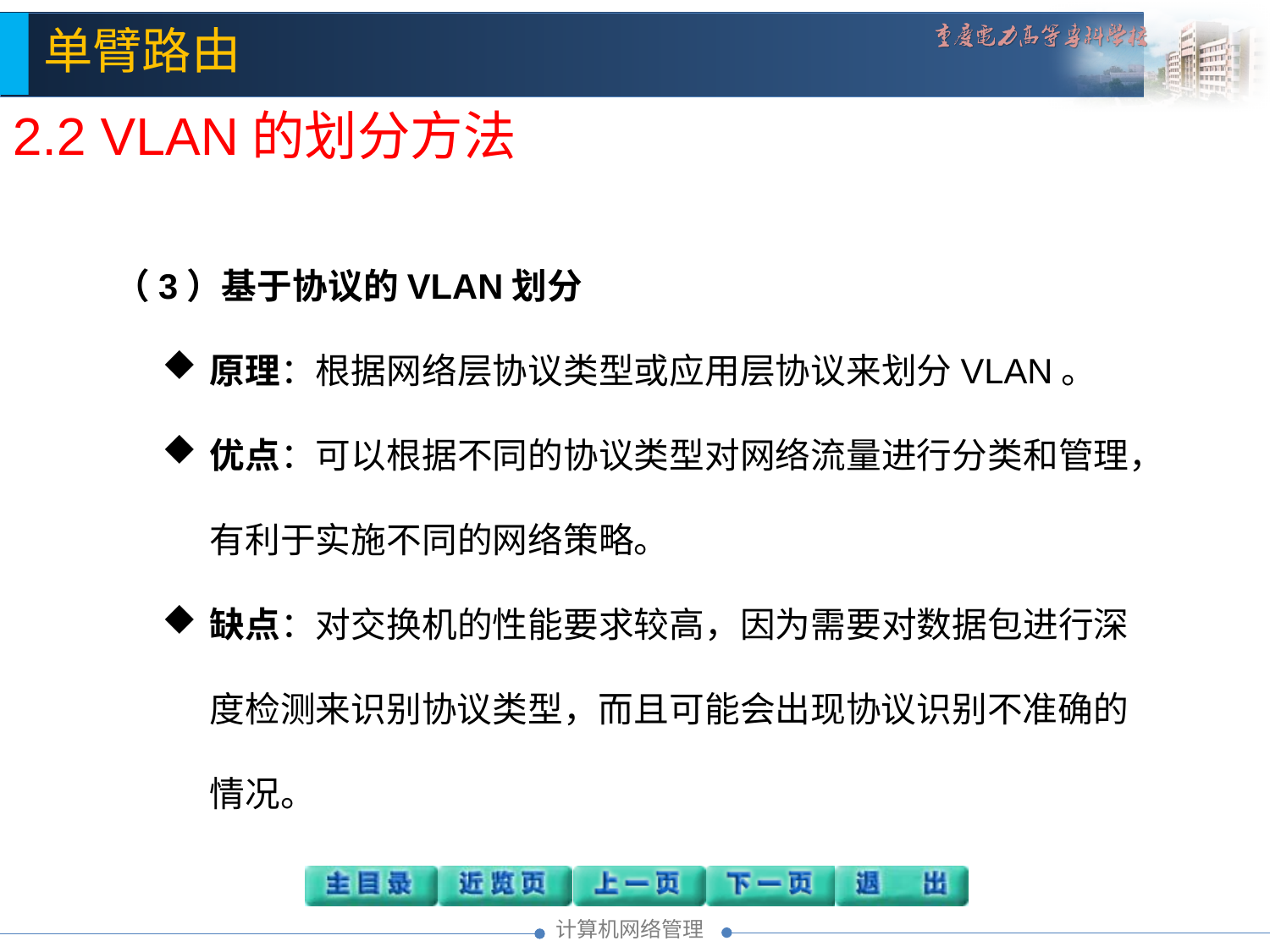

2.2 VLAN的划分方法
（3）基于协议的VLAN划分
原理：根据网络层协议类型或应用层协议来划分VLAN。
优点：可以根据不同的协议类型对网络流量进行分类和管理，有利于实施不同的网络策略。
缺点：对交换机的性能要求较高，因为需要对数据包进行深度检测来识别协议类型，而且可能会出现协议识别不准确的情况。